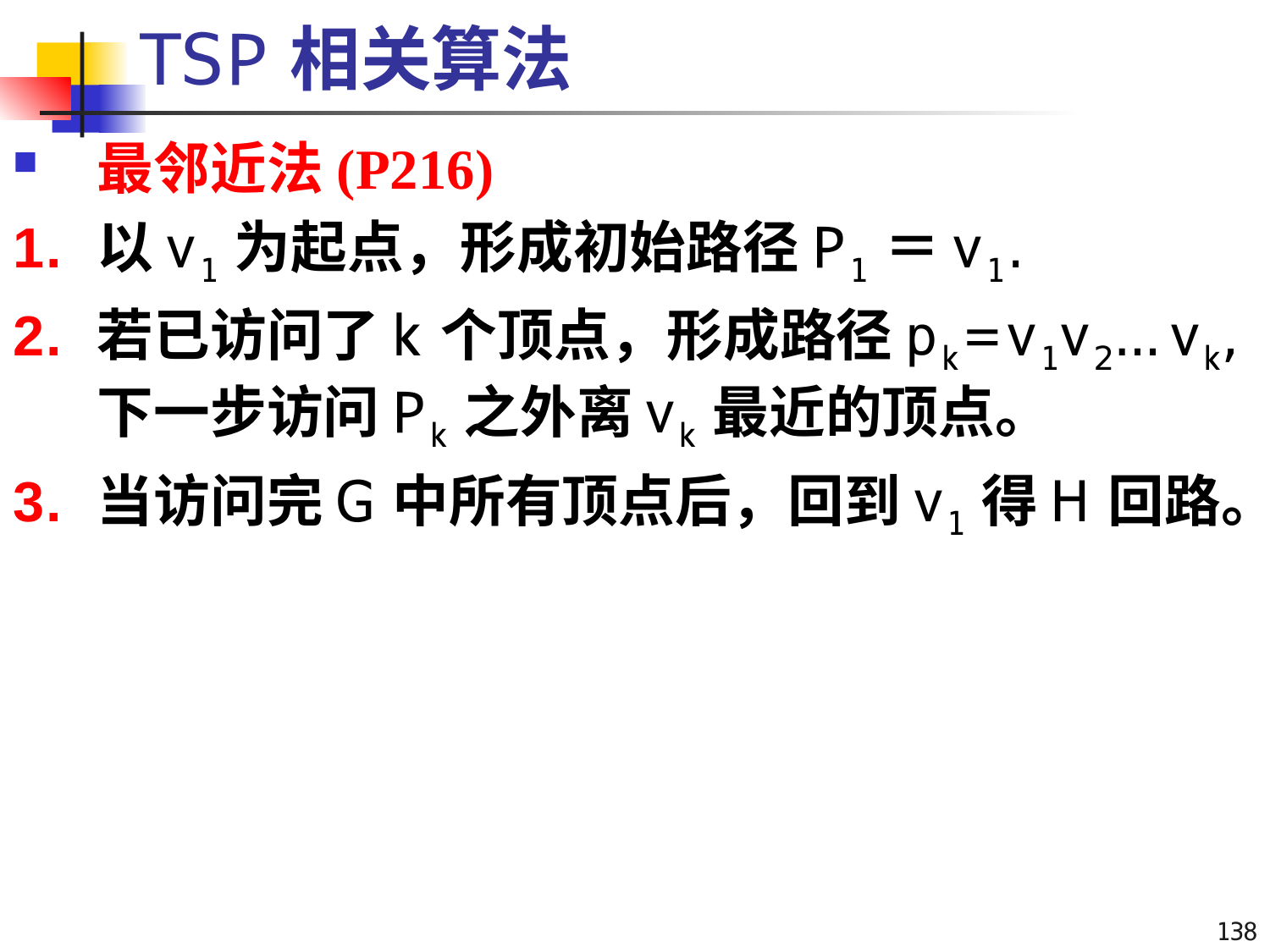

# TSP相关算法
最邻近法(P216)
以v1为起点，形成初始路径P1＝v1.
若已访问了k个顶点，形成路径pk=v1v2…vk,下一步访问Pk之外离vk最近的顶点。
当访问完G中所有顶点后，回到v1得H回路。
138